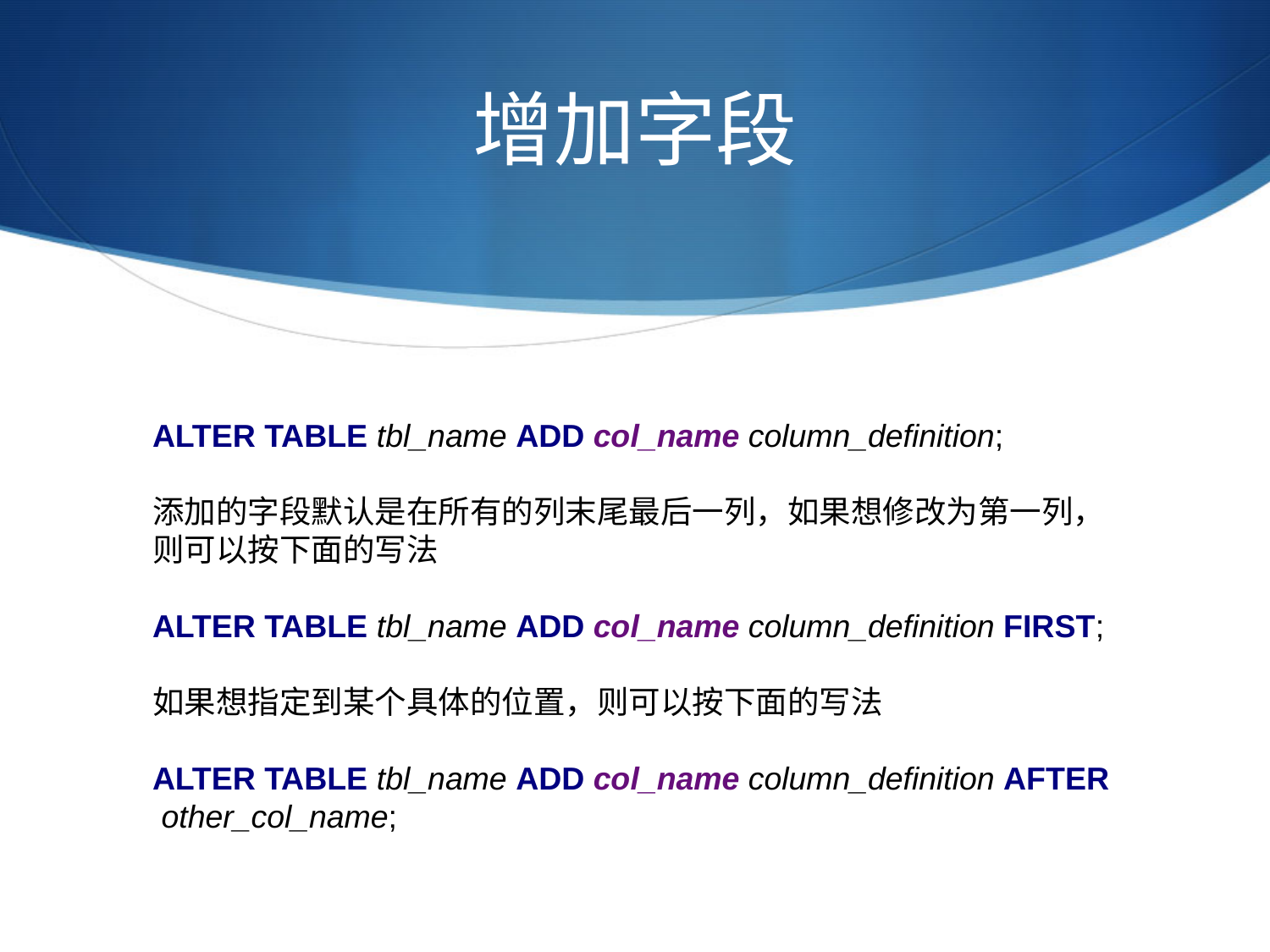

# 增加字段
ALTER TABLE tbl_name ADD col_name column_definition;

添加的字段默认是在所有的列末尾最后一列，如果想修改为第一列，则可以按下面的写法

ALTER TABLE tbl_name ADD col_name column_definition FIRST;

如果想指定到某个具体的位置，则可以按下面的写法

ALTER TABLE tbl_name ADD col_name column_definition AFTER other_col_name;